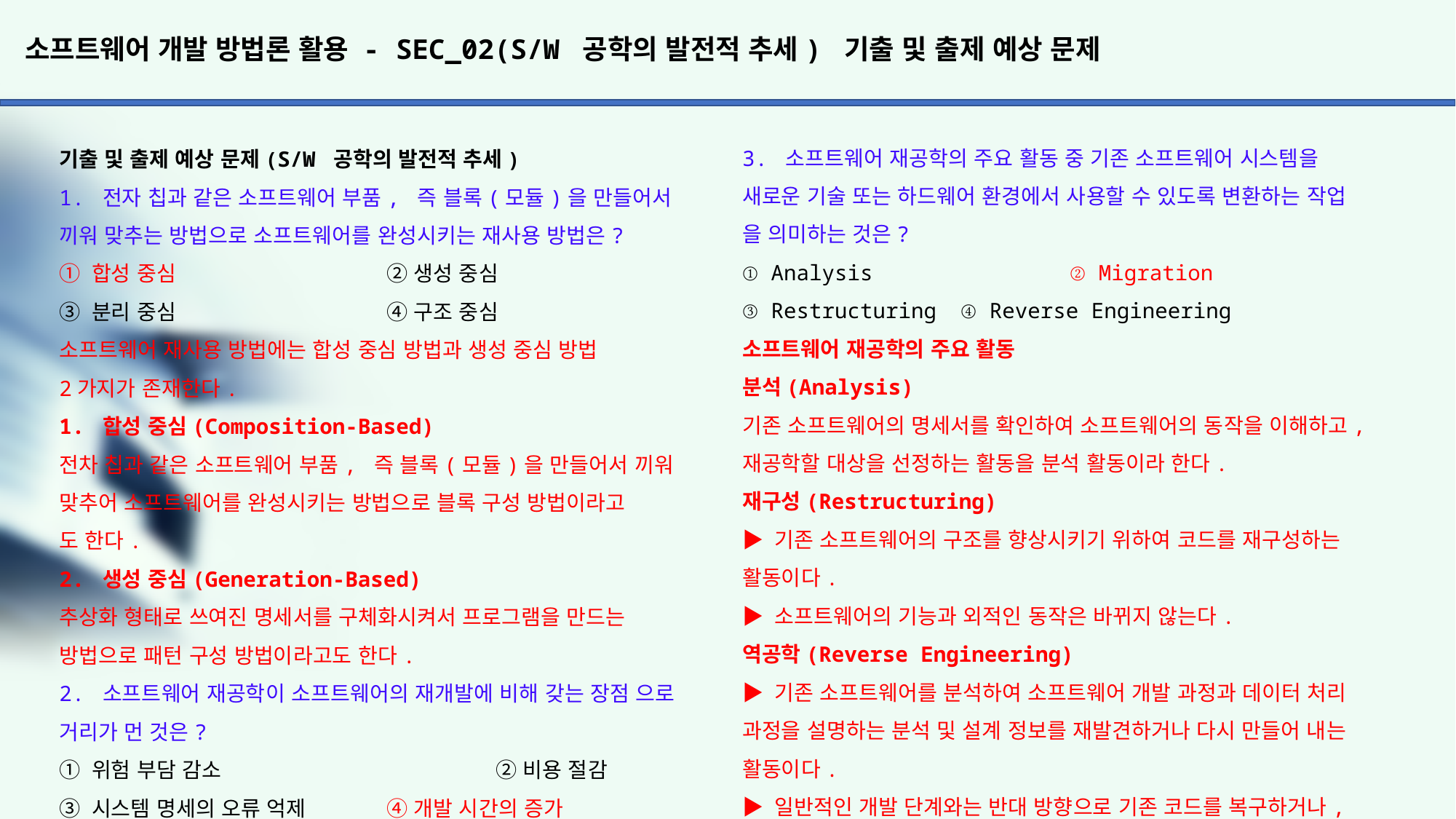

# 소프트웨어 개발 방법론 활용 - SEC_02(S/W 공학의 발전적 추세) 기출 및 출제 예상 문제
3. 소프트웨어 재공학의 주요 활동 중 기존 소프트웨어 시스템을
새로운 기술 또는 하드웨어 환경에서 사용할 수 있도록 변환하는 작업
을 의미하는 것은?
① Analysis 		② Migration
③ Restructuring	④ Reverse Engineering
소프트웨어 재공학의 주요 활동
분석(Analysis)
기존 소프트웨어의 명세서를 확인하여 소프트웨어의 동작을 이해하고,
재공학할 대상을 선정하는 활동을 분석 활동이라 한다.
재구성(Restructuring)
▶ 기존 소프트웨어의 구조를 향상시키기 위하여 코드를 재구성하는
활동이다.
▶ 소프트웨어의 기능과 외적인 동작은 바뀌지 않는다.
역공학(Reverse Engineering)
▶ 기존 소프트웨어를 분석하여 소프트웨어 개발 과정과 데이터 처리
과정을 설명하는 분석 및 설계 정보를 재발견하거나 다시 만들어 내는
활동이다.
▶ 일반적인 개발 단계와는 반대 방향으로 기존 코드를 복구하거나,
기존 소프트웨어의 구성 요소와 그 관계를 파악하여 설계도를 추출한다.
이식(Migration)
기존 소프트웨어를 다른 운영체제 혹은 하드웨어 환경에서 사용할 수
있도록 변환하는 활동이다.
4. CASE(Computer Aided Software Engineering)의 주요 기능으로 옳지
않은 것은?
① S/W 라이프 사이클 전 단계의 연결
② 그래픽 지원
③ 다양한 소프트웨어 개발 모형 지원
④ 언어 번역
언어 번역은 언어 번역 프로그램의 기능이다.
CASE의 개요
CASE(Computer Aided Software Engineering)는 소프트웨어 개발 과정
에서 사용되는 요구 분석, 설계, 구현, 검사 및 디버깅 과정 전체 또는
일부를 컴퓨터와 전용 소프트웨어 도구를 사용하여 자동화 하는 것이다.
▶ 객체지향 시스템, 구조적 시스템 등 다양한 시스템에서 활용되는
자동화 도구(Case Tool)이다.
▶ CASE 도구를 통해 관리되는 공통 모듈을 사용할 수 있어 재사용성을
향상시킬 수 있다.
▶ CASE 도구가 모듈 관리를 자동으로 수행하므로 유지보수가 간편해진다.
▶ 소프트웨어 개발 도구와 방법론이 결합된 것으로, 정형화된 구조 및
방법(매커니즘)을 소프트웨어 개발에 적용하여 생산성 및 품질 향상을
구현하는 공학 기법이다.
▶ 소프트웨어 개발의 모든 단계에 걸쳐 일관된 방법론을 제공하는 자동화 도구들을 지원하고, 개발자들은 이러한 도구를 사용하여 소프트웨어 개발의 표준화를 지향하며, 자동화의 이점을 얻을 수 있게 해준다.
▶ CASE 도구는 요구 분석, 설계 과정을 지원하는 상위 CASE 도구와 구현, 테스트, 일부 소스 코드 작성을 지원하는 하위 CASE 도구로 구분
할 수 있다.
▶ CASE의 주요 기능 : 소프트웨어 생명 주가 전 단계의 연결, 다양한 소프트웨어 개발 모형 지원, 그래픽 지원, 모델들의 모순 검사 및 오류
검증, 자료 흐름도 작성 등
▶ CASE의 원천 기술 : 구조적 기법, 프로토타이핑, 자동 프로그래밍, 정보 저장소, 분산 처리
기출 및 출제 예상 문제(S/W 공학의 발전적 추세)
1. 전자 칩과 같은 소프트웨어 부품, 즉 블록(모듈)을 만들어서 끼워 맞추는 방법으로 소프트웨어를 완성시키는 재사용 방법은?
① 합성 중심		② 생성 중심
③ 분리 중심		④ 구조 중심
소프트웨어 재사용 방법에는 합성 중심 방법과 생성 중심 방법
2가지가 존재한다.
1. 합성 중심(Composition-Based)
전차 칩과 같은 소프트웨어 부품, 즉 블록(모듈)을 만들어서 끼워
맞추어 소프트웨어를 완성시키는 방법으로 블록 구성 방법이라고
도 한다.
2. 생성 중심(Generation-Based)
추상화 형태로 쓰여진 명세서를 구체화시켜서 프로그램을 만드는
방법으로 패턴 구성 방법이라고도 한다.
2. 소프트웨어 재공학이 소프트웨어의 재개발에 비해 갖는 장점 으로 거리가 먼 것은?
① 위험 부담 감소 			② 비용 절감
③ 시스템 명세의 오류 억제 	④ 개발 시간의 증가
소프트웨어 재공학의 개요
소프트웨어 재공학(Software Reengineering)은 새로운 요구에 맞도록 기존 시스템을 이용하여 보다 나은 시스템을 구축하고,
새로운 기능을 추가하여 소프트웨어 성능을 향상시키는 것이다.
▶ 유지보수 비용이 소프트웨어 개발 비용의 대부분을 차지하는 문제를 염두에 두어 기존 소프트웨어의 데이터와 기능들의 개조 및 개선을 통해 유지 보수성과 품질을 향상시키려는 기술이다.
▶ 기존 소프트웨어의 기능을 개조하거나 개선하므로, 예방
(Preventive) 유지보수 측면에서 소프트웨어 위기를 해결하는 방법이라고 할 수 있다.
▶ 소프트웨어의 수명이 연장되고, 소프트웨어 기술이 향상될 뿐
만 아니라 소프트웨어의 개발 기간도 단축된다.
▶ 소프트웨어에서 발생할 수 있는 오류가 줄어들고, 비용이 절감
된다.